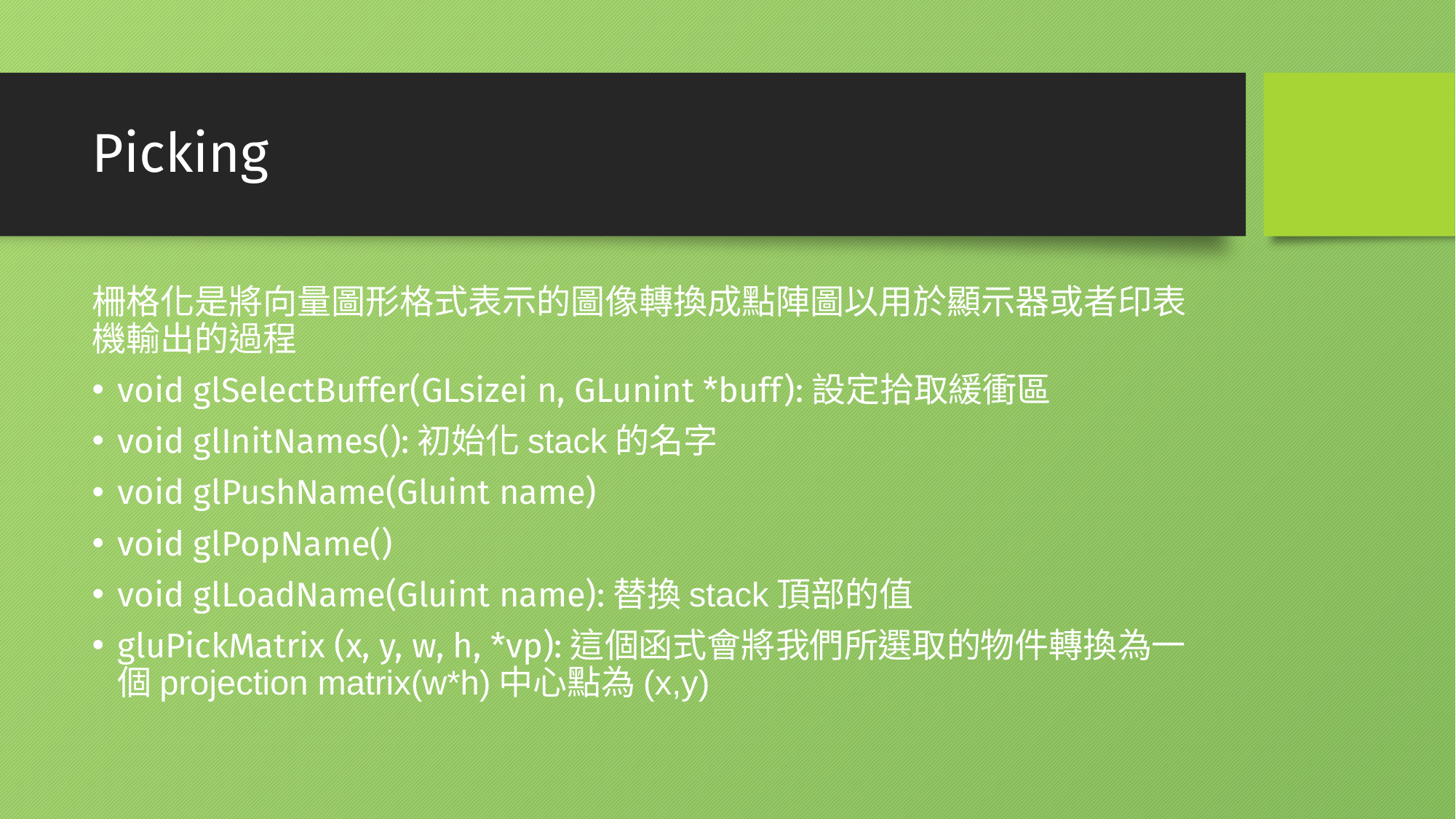

# Picking
柵格化是將向量圖形格式表示的圖像轉換成點陣圖以用於顯示器或者印表機輸出的過程
void glSelectBuffer(GLsizei n, GLunint *buff):設定拾取緩衝區
void glInitNames():初始化stack的名字
void glPushName(Gluint name)
void glPopName()
void glLoadName(Gluint name):替換stack頂部的值
gluPickMatrix (x, y, w, h, *vp):這個函式會將我們所選取的物件轉換為一個projection matrix(w*h)中心點為(x,y)